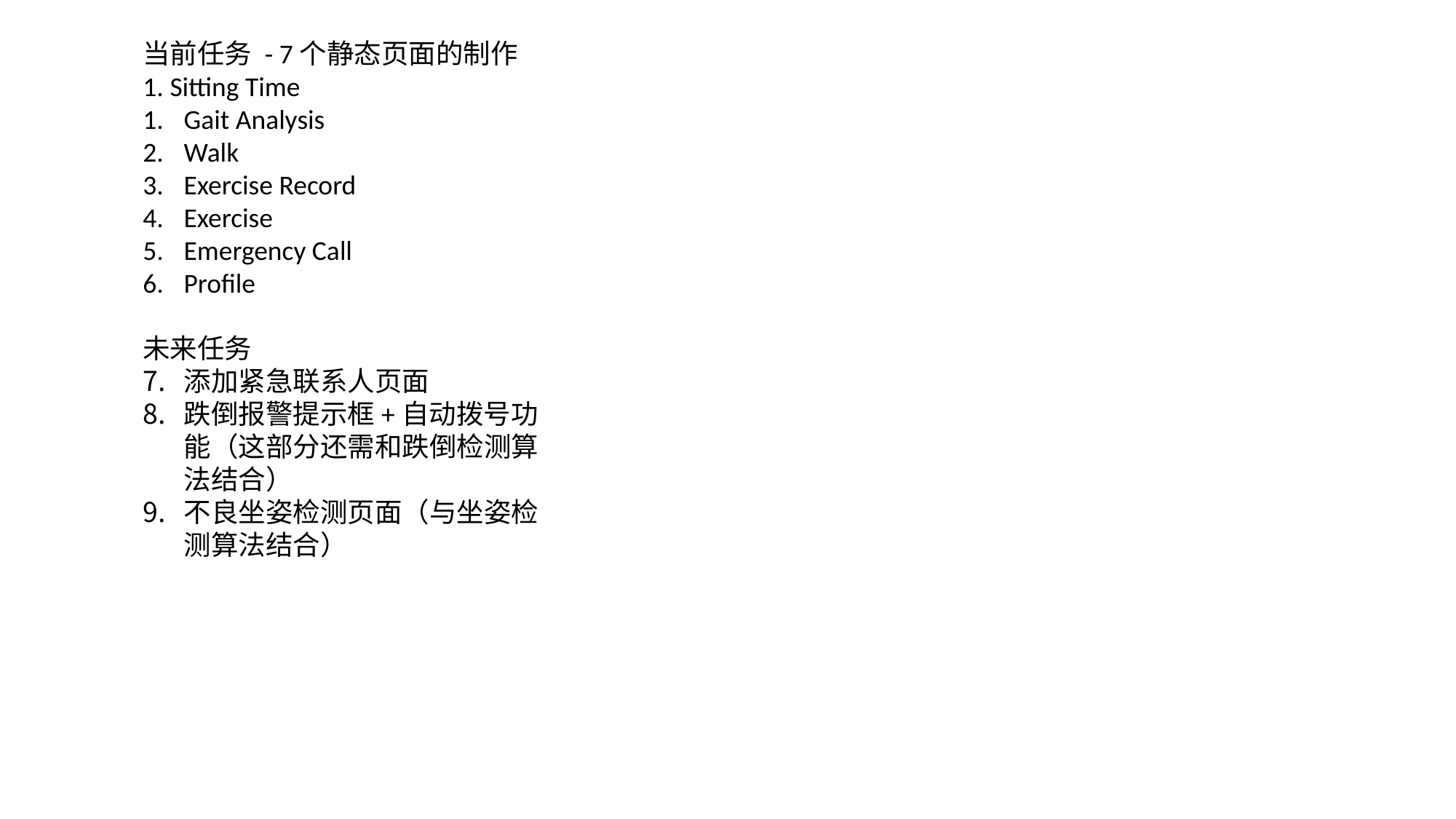

当前任务 - 7个静态页面的制作
1. Sitting Time
Gait Analysis
Walk
Exercise Record
Exercise
Emergency Call
Profile

未来任务
添加紧急联系人页面
跌倒报警提示框+自动拨号功能（这部分还需和跌倒检测算法结合）
不良坐姿检测页面（与坐姿检测算法结合）